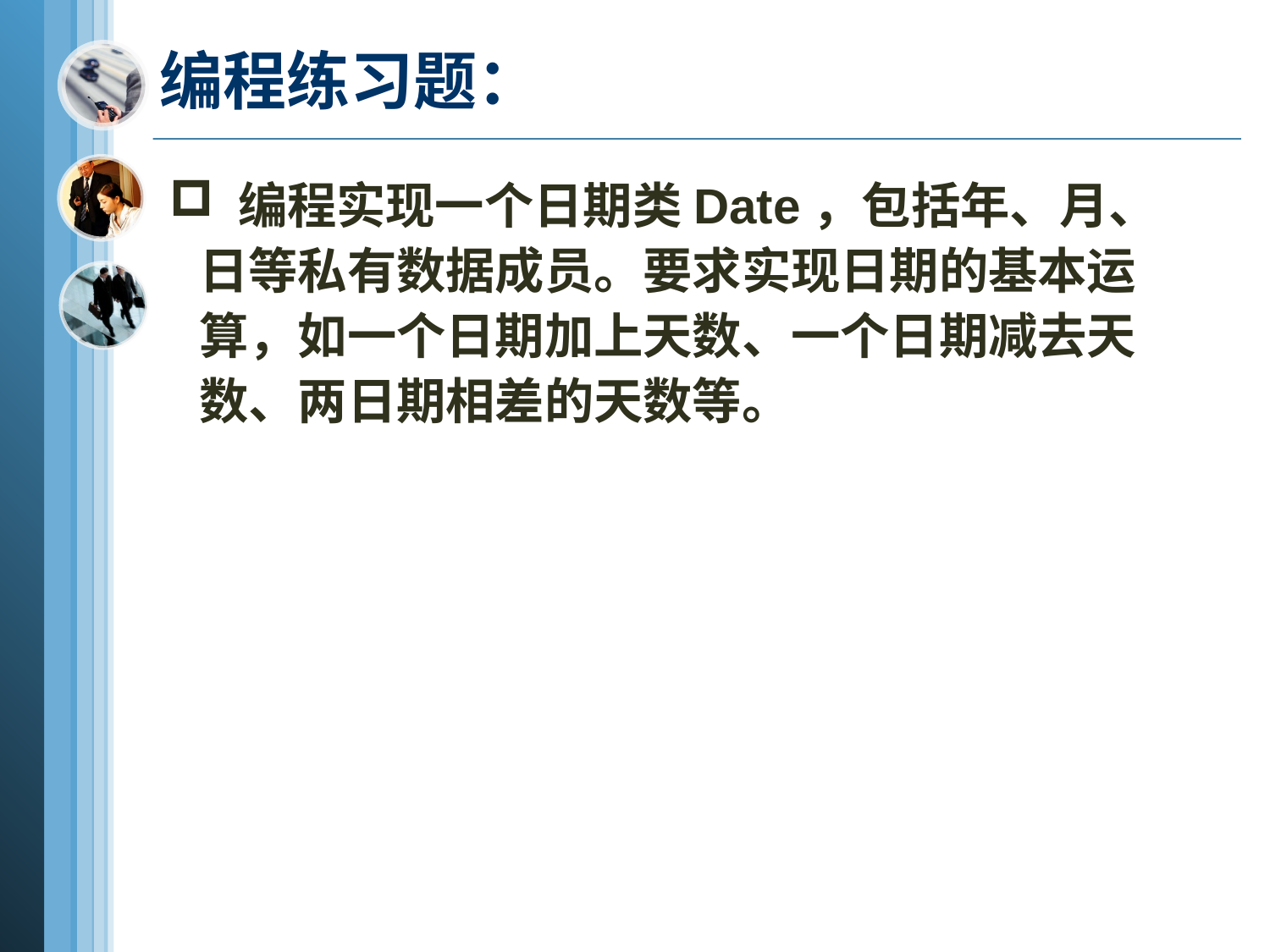

# 编程练习题：
 编程实现一个日期类Date，包括年、月、日等私有数据成员。要求实现日期的基本运算，如一个日期加上天数、一个日期减去天数、两日期相差的天数等。